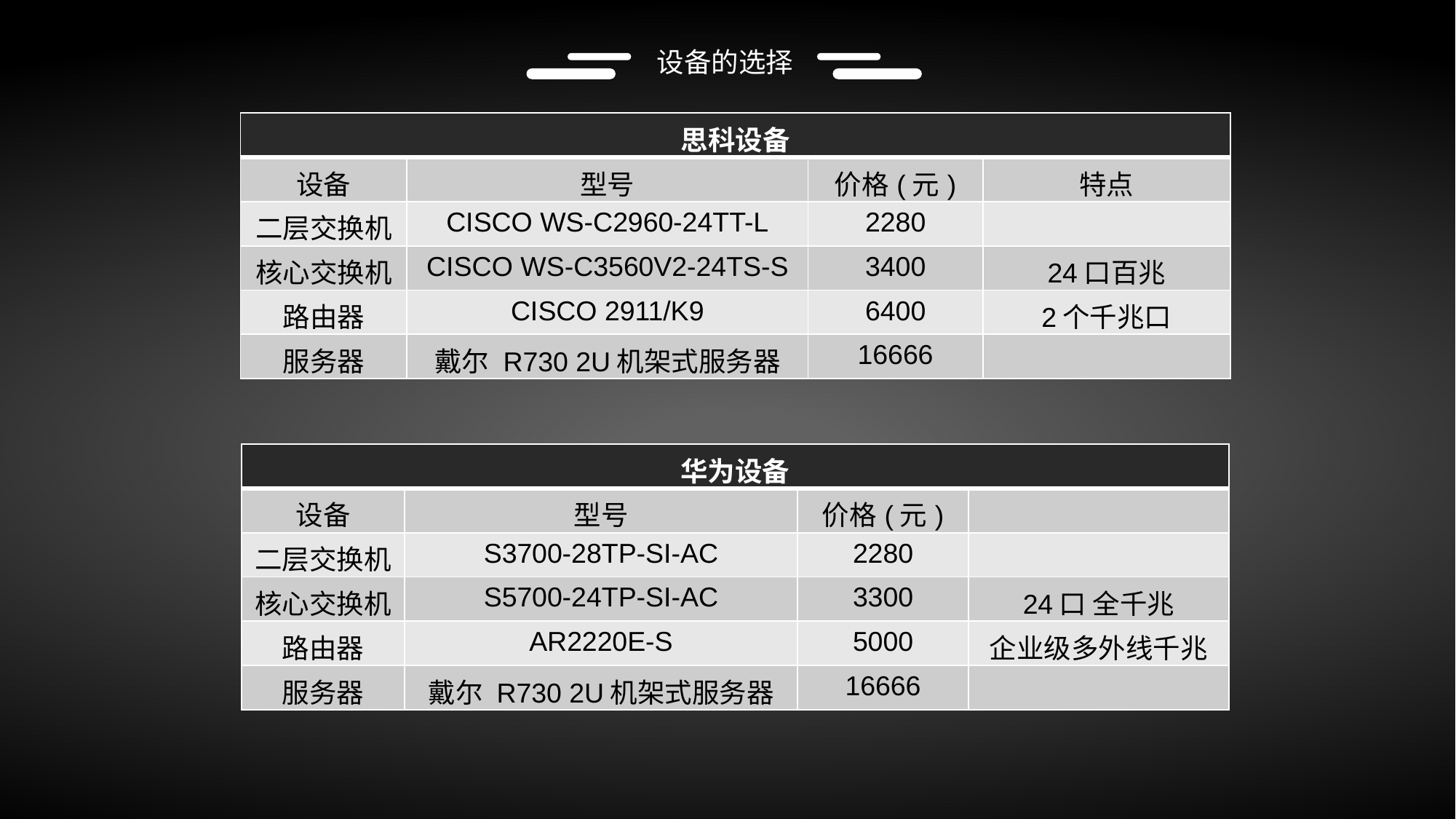

设备的选择

| 思科设备 |  |  |  |
| --- | --- | --- | --- |
| 设备 | 型号 | 价格(元) | 特点 |
| 二层交换机 | CISCO WS-C2960-24TT-L | 2280 |  |
| 核心交换机 | CISCO WS-C3560V2-24TS-S | 3400 | 24口百兆 |
| 路由器 | CISCO 2911/K9 | 6400 | 2个千兆口 |
| 服务器 | 戴尔 R730 2U机架式服务器 | 16666 |  |
| 华为设备 |  |  |  |
| --- | --- | --- | --- |
| 设备 | 型号 | 价格(元) |  |
| 二层交换机 | S3700-28TP-SI-AC | 2280 |  |
| 核心交换机 | S5700-24TP-SI-AC | 3300 | 24口 全千兆 |
| 路由器 | AR2220E-S | 5000 | 企业级多外线千兆 |
| 服务器 | 戴尔 R730 2U机架式服务器 | 16666 |  |